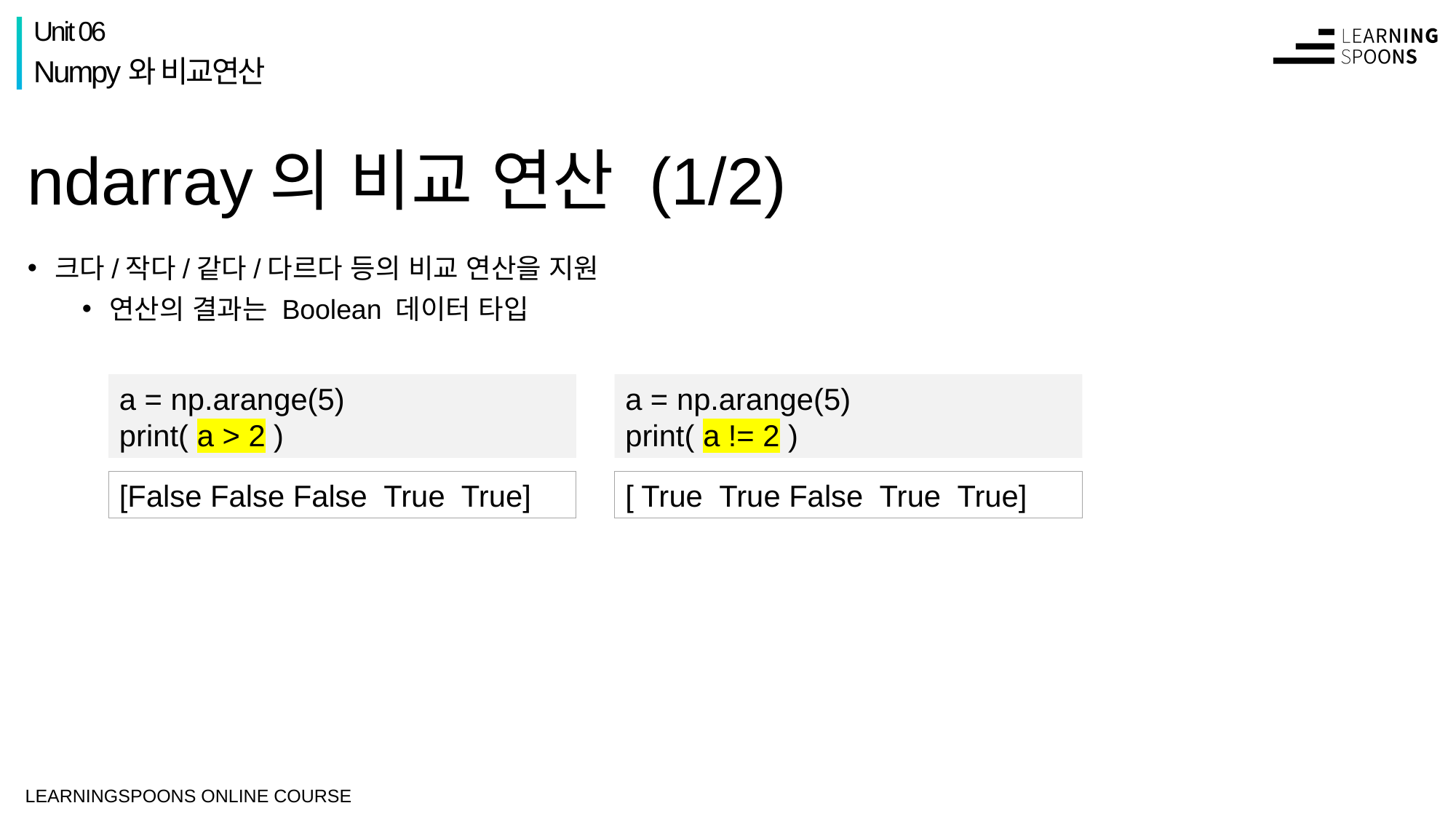

Unit 06
Numpy와 비교연산
# ndarray의 비교 연산 (1/2)
크다/작다/같다/다르다 등의 비교 연산을 지원
연산의 결과는 Boolean 데이터 타입
a = np.arange(5)
print( a > 2 )
a = np.arange(5)
print( a != 2 )
[False False False  True  True]
[ True  True False  True  True]